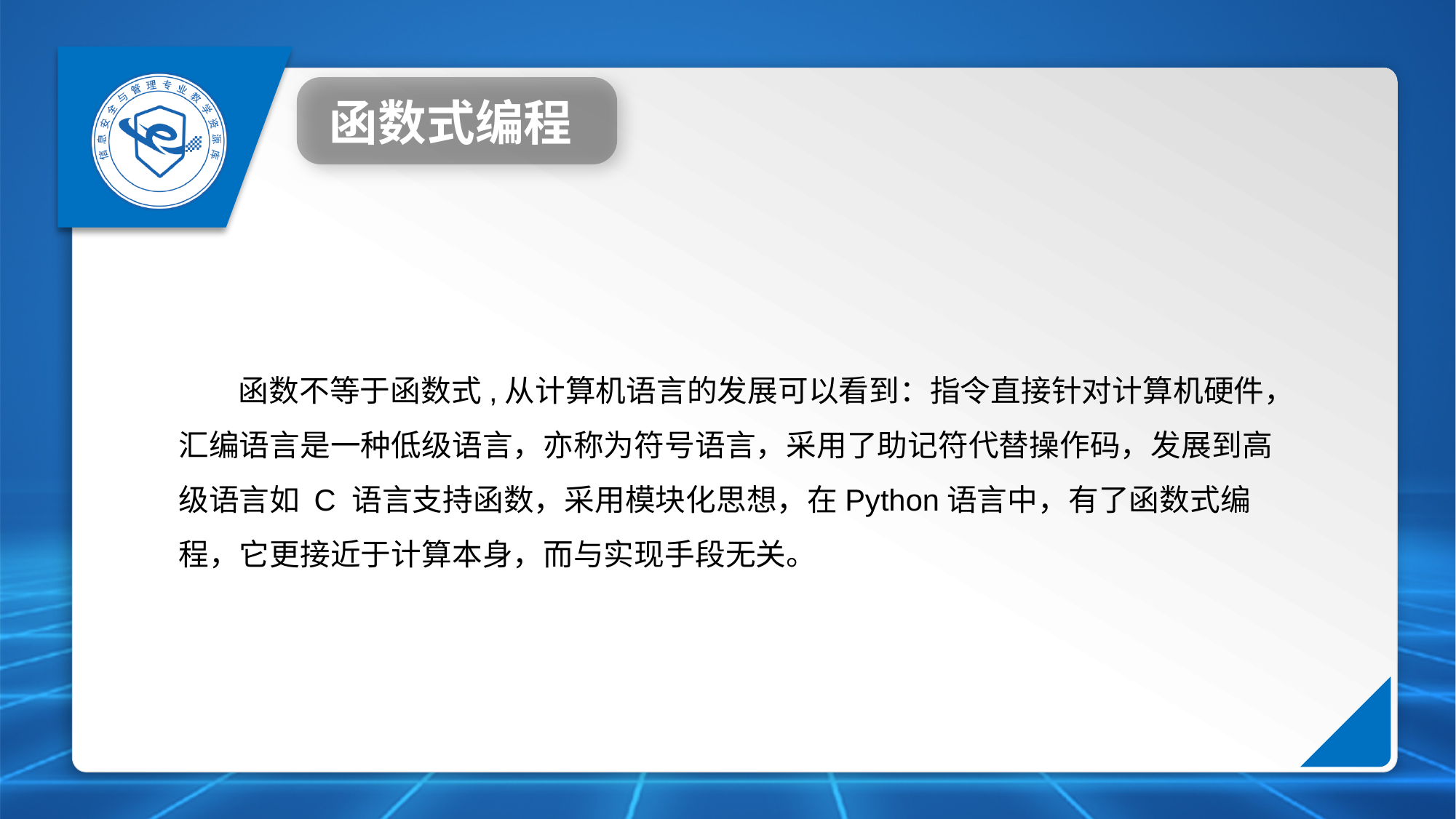

函数式编程
函数不等于函数式,从计算机语言的发展可以看到：指令直接针对计算机硬件，汇编语言是一种低级语言，亦称为符号语言，采用了助记符代替操作码，发展到高级语言如 C 语言支持函数，采用模块化思想，在Python语言中，有了函数式编程，它更接近于计算本身，而与实现手段无关。